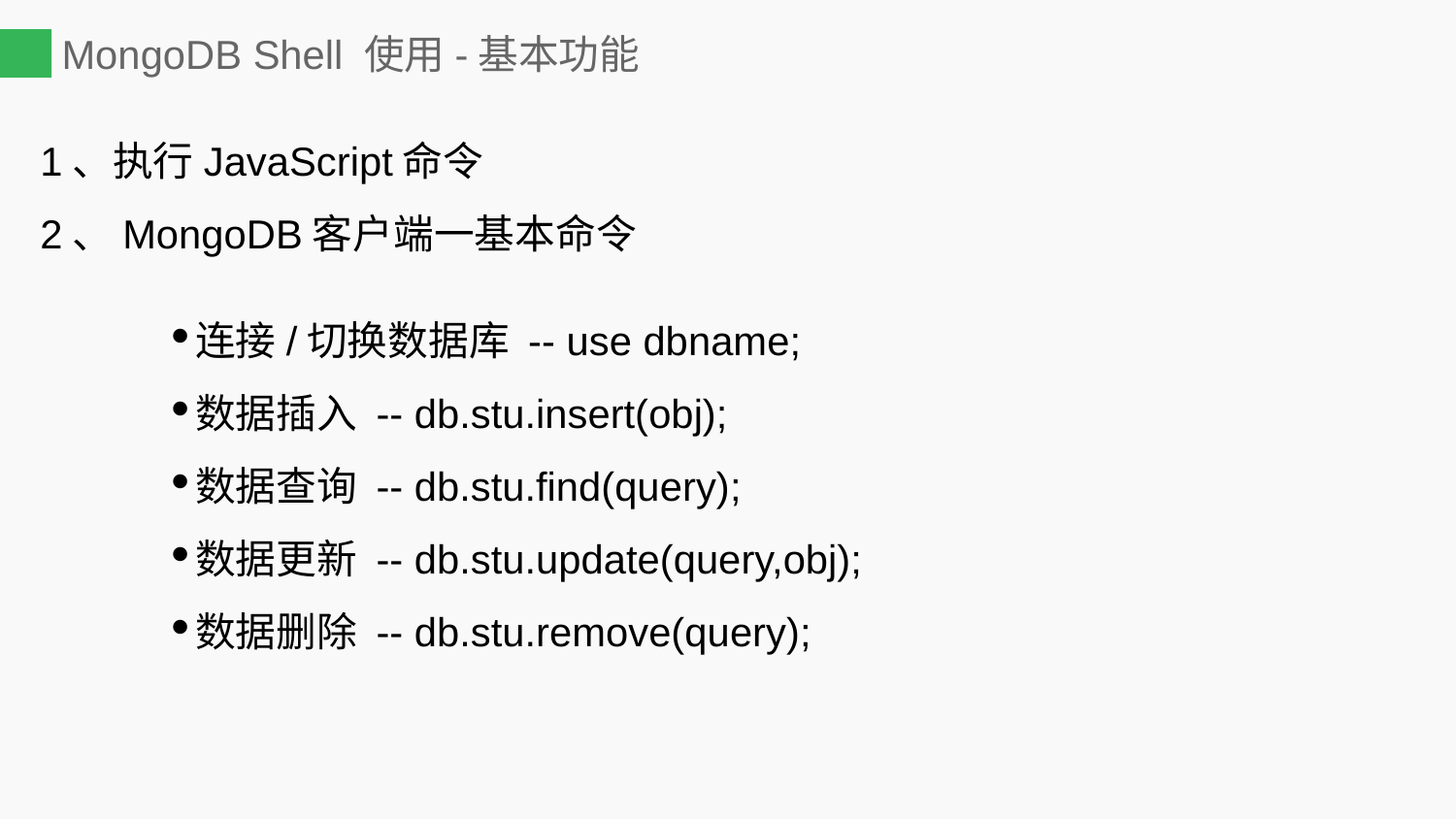

# MongoDB Shell 使用-基本功能
1、执行JavaScript命令
2、MongoDB客户端一基本命令

连接/切换数据库 -- use dbname;
数据插入 -- db.stu.insert(obj);
数据查询 -- db.stu.find(query);
数据更新 -- db.stu.update(query,obj);
数据删除 -- db.stu.remove(query);